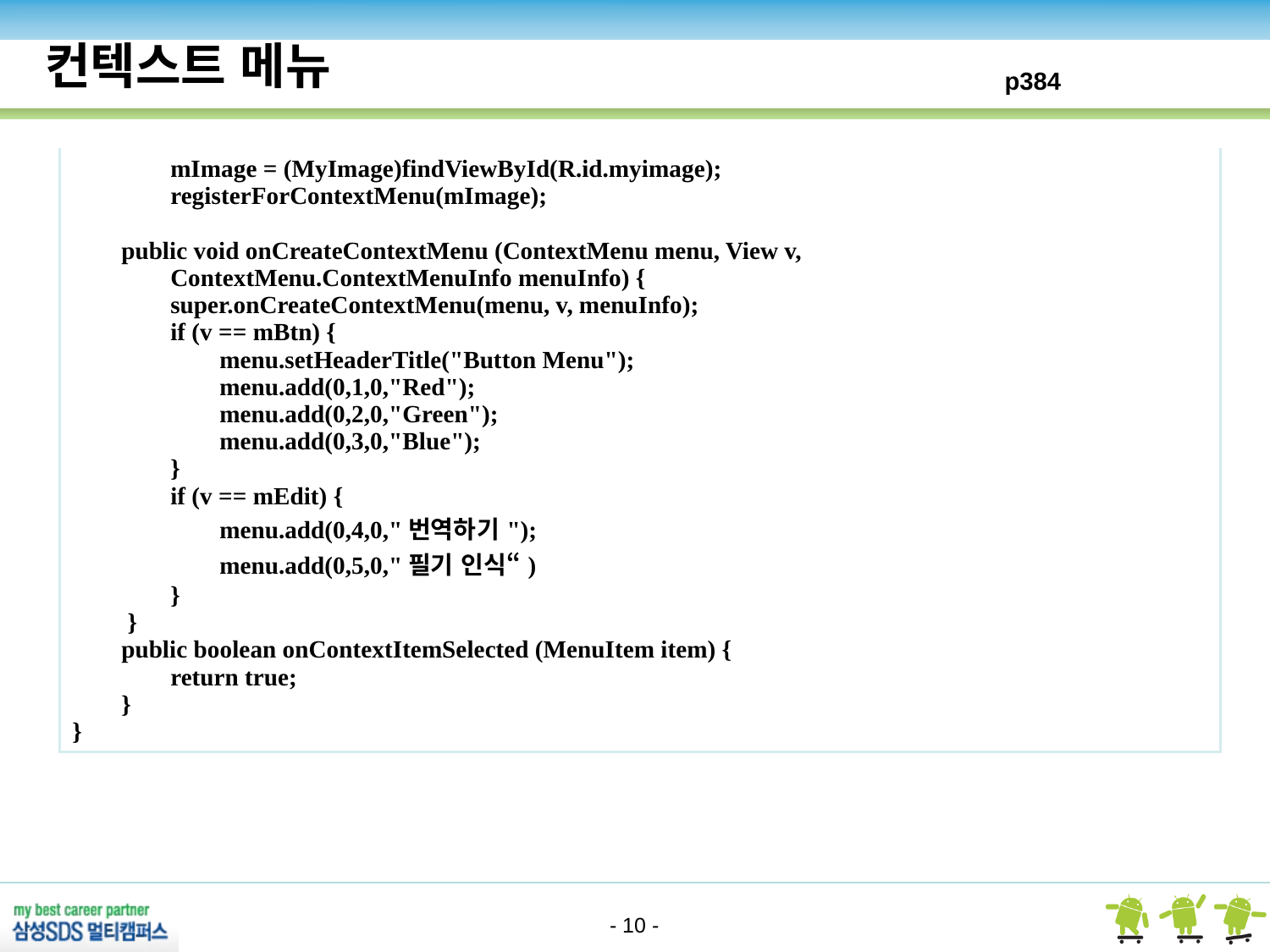

컨텍스트 메뉴
p384
| mImage = (MyImage)findViewById(R.id.myimage); registerForContextMenu(mImage); public void onCreateContextMenu (ContextMenu menu, View v, ContextMenu.ContextMenuInfo menuInfo) { super.onCreateContextMenu(menu, v, menuInfo); if (v == mBtn) { menu.setHeaderTitle("Button Menu"); menu.add(0,1,0,"Red"); menu.add(0,2,0,"Green"); menu.add(0,3,0,"Blue"); } if (v == mEdit) { menu.add(0,4,0,"번역하기"); menu.add(0,5,0,"필기 인식“) } } public boolean onContextItemSelected (MenuItem item) { return true; } } |
| --- |
- 10 -